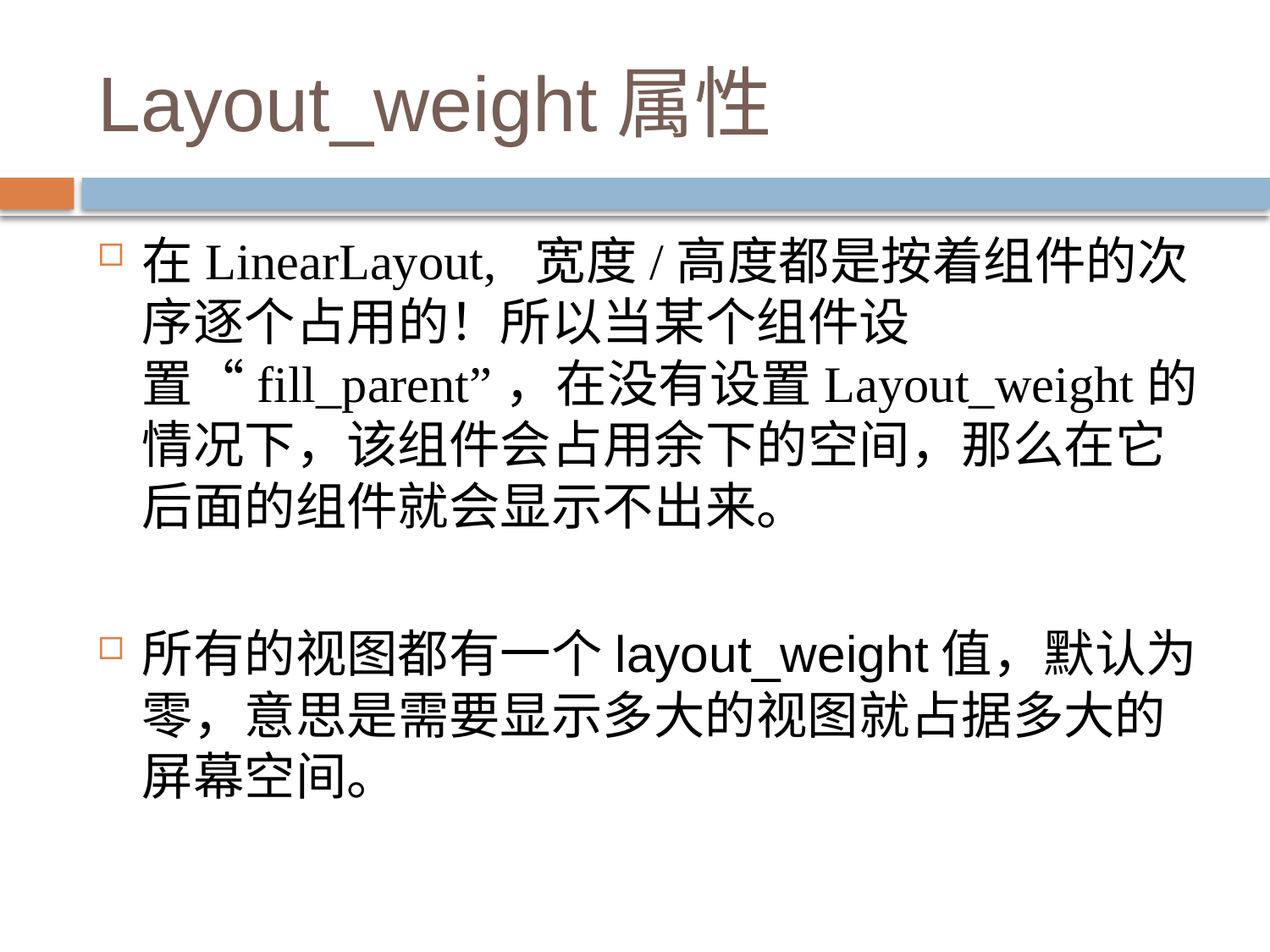

# Layout_weight属性
在LinearLayout,  宽度/高度都是按着组件的次序逐个占用的！所以当某个组件设置“fill_parent”，在没有设置Layout_weight的情况下，该组件会占用余下的空间，那么在它后面的组件就会显示不出来。

所有的视图都有一个layout_weight值，默认为零，意思是需要显示多大的视图就占据多大的屏幕空间。